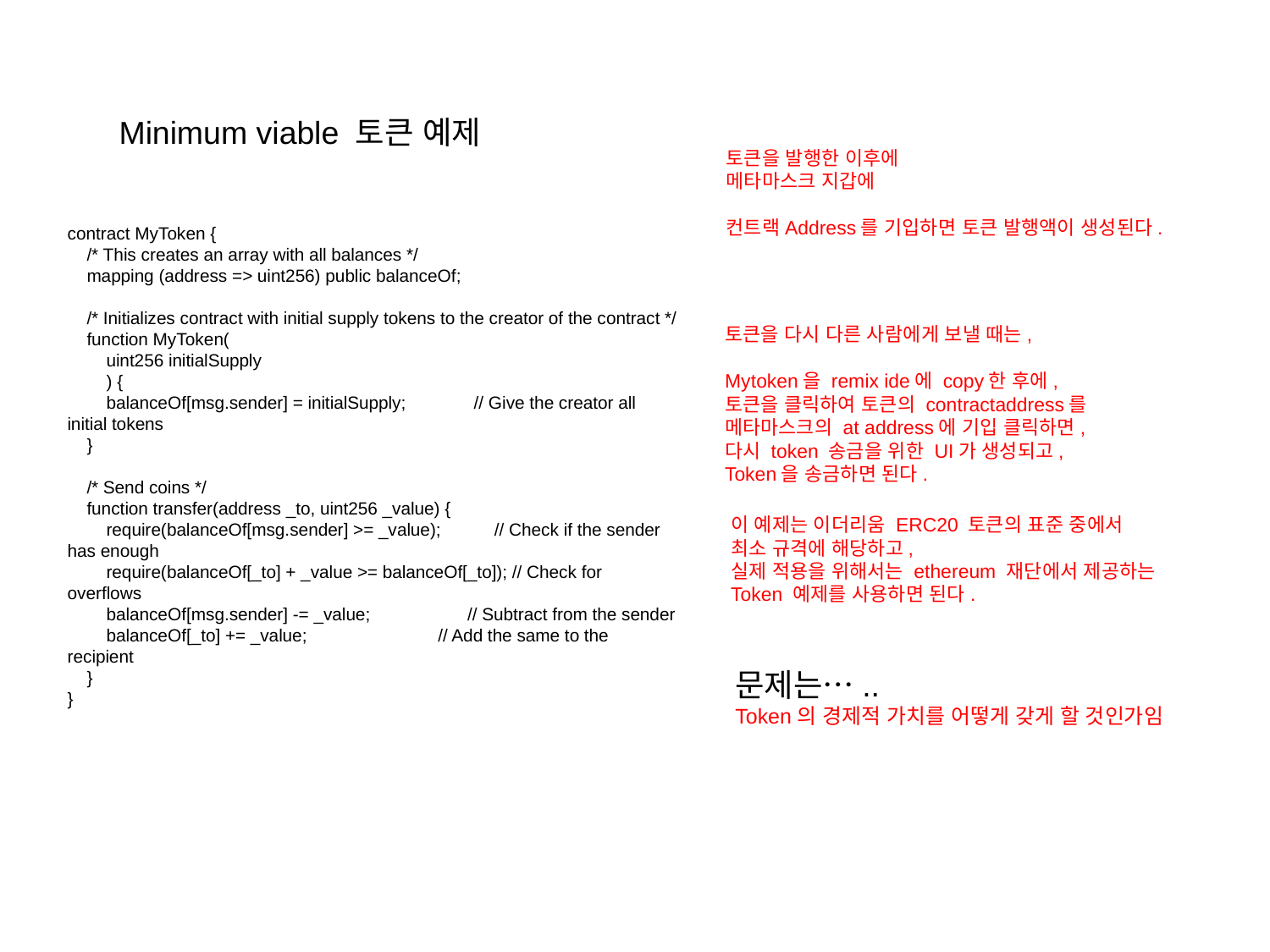

Minimum viable 토큰 예제
토큰을 발행한 이후에
메타마스크 지갑에

컨트랙Address를 기입하면 토큰 발행액이 생성된다.
contract MyToken {
    /* This creates an array with all balances */
    mapping (address => uint256) public balanceOf;

    /* Initializes contract with initial supply tokens to the creator of the contract */
    function MyToken(
        uint256 initialSupply
        ) {
        balanceOf[msg.sender] = initialSupply;              // Give the creator all initial tokens
    }

    /* Send coins */
    function transfer(address _to, uint256 _value) {
        require(balanceOf[msg.sender] >= _value);           // Check if the sender has enough
        require(balanceOf[_to] + _value >= balanceOf[_to]); // Check for overflows
        balanceOf[msg.sender] -= _value;                    // Subtract from the sender
        balanceOf[_to] += _value;                           // Add the same to the recipient
    }
}

토큰을 다시 다른 사람에게 보낼 때는,

Mytoken을 remix ide에 copy한 후에,
토큰을 클릭하여 토큰의 contractaddress를
메타마스크의 at address에 기입 클릭하면,
다시 token 송금을 위한 UI가 생성되고,
Token을 송금하면 된다.
이 예제는 이더리움 ERC20 토큰의 표준 중에서
최소 규격에 해당하고,
실제 적용을 위해서는 ethereum 재단에서 제공하는
Token 예제를 사용하면 된다.

문제는…..
Token의 경제적 가치를 어떻게 갖게 할 것인가임